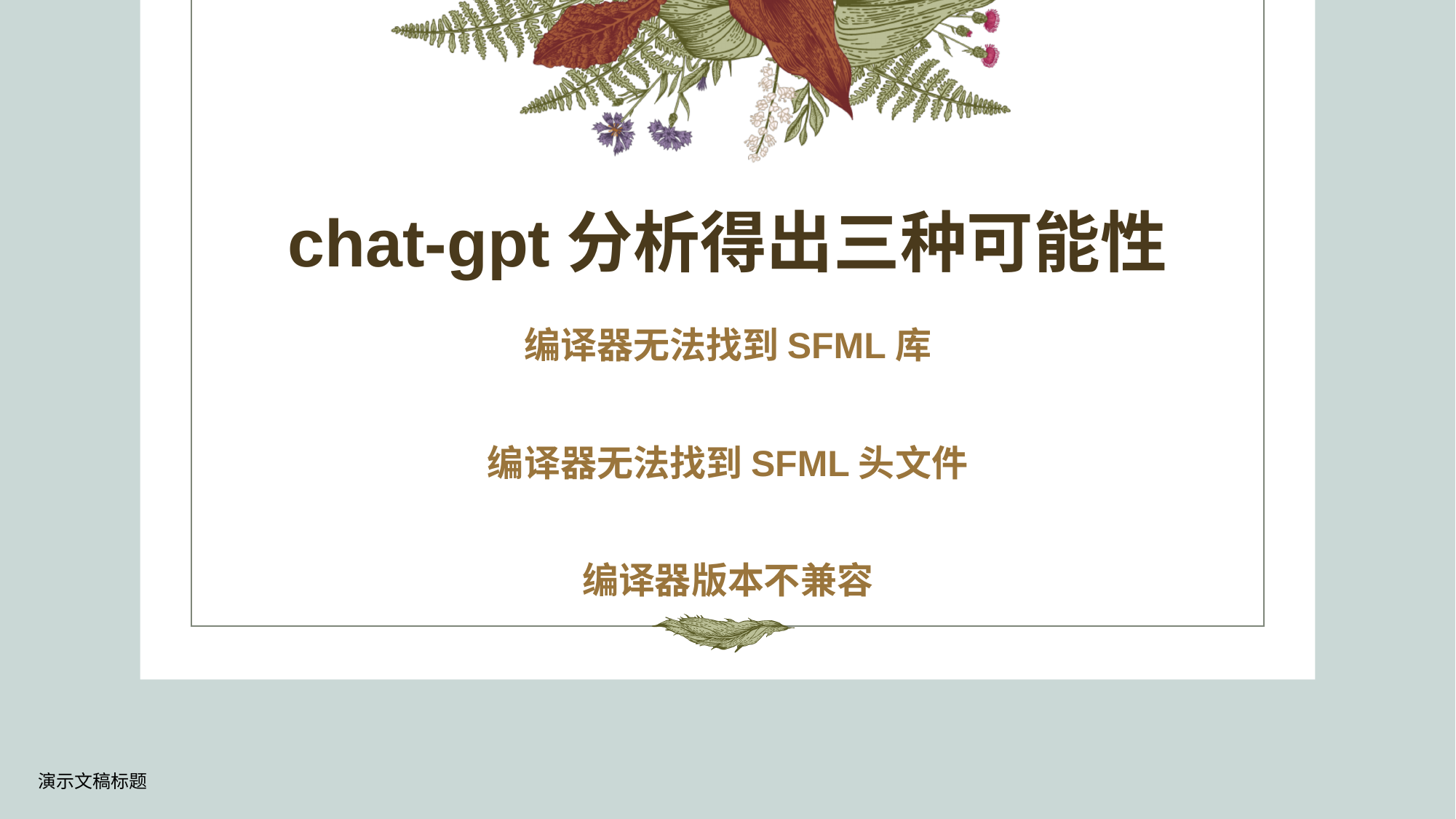

# chat-gpt分析得出三种可能性
编译器无法找到SFML库

编译器无法找到SFML头文件

编译器版本不兼容

演示文稿标题
10